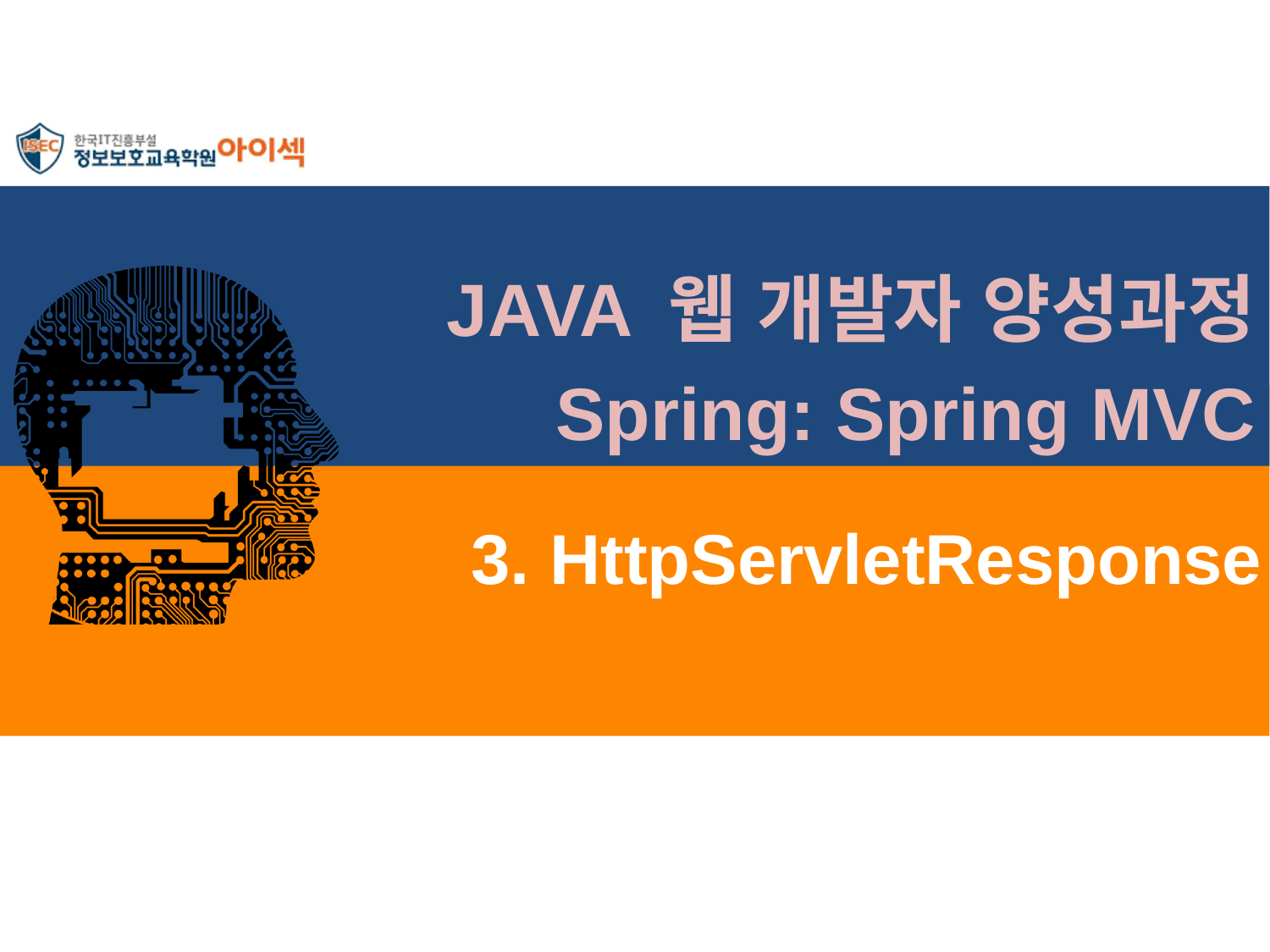

JAVA 웹 개발자 양성과정
Spring: Spring MVC

# 3. HttpServletResponse